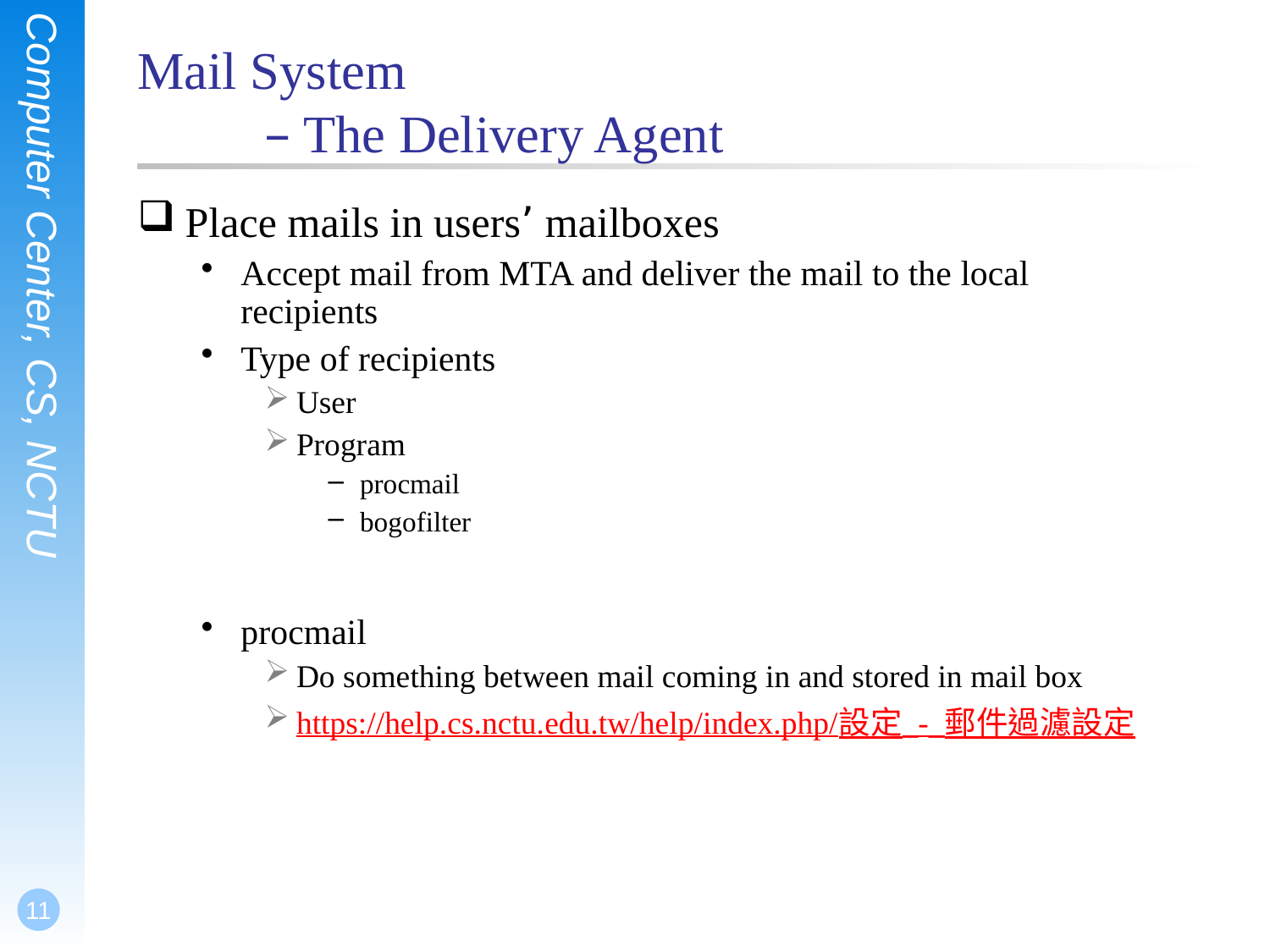

# Mail System – The Delivery Agent
Place mails in users’ mailboxes
Accept mail from MTA and deliver the mail to the local recipients
Type of recipients
User
Program
procmail
bogofilter

procmail
Do something between mail coming in and stored in mail box
https://help.cs.nctu.edu.tw/help/index.php/設定_-_郵件過濾設定